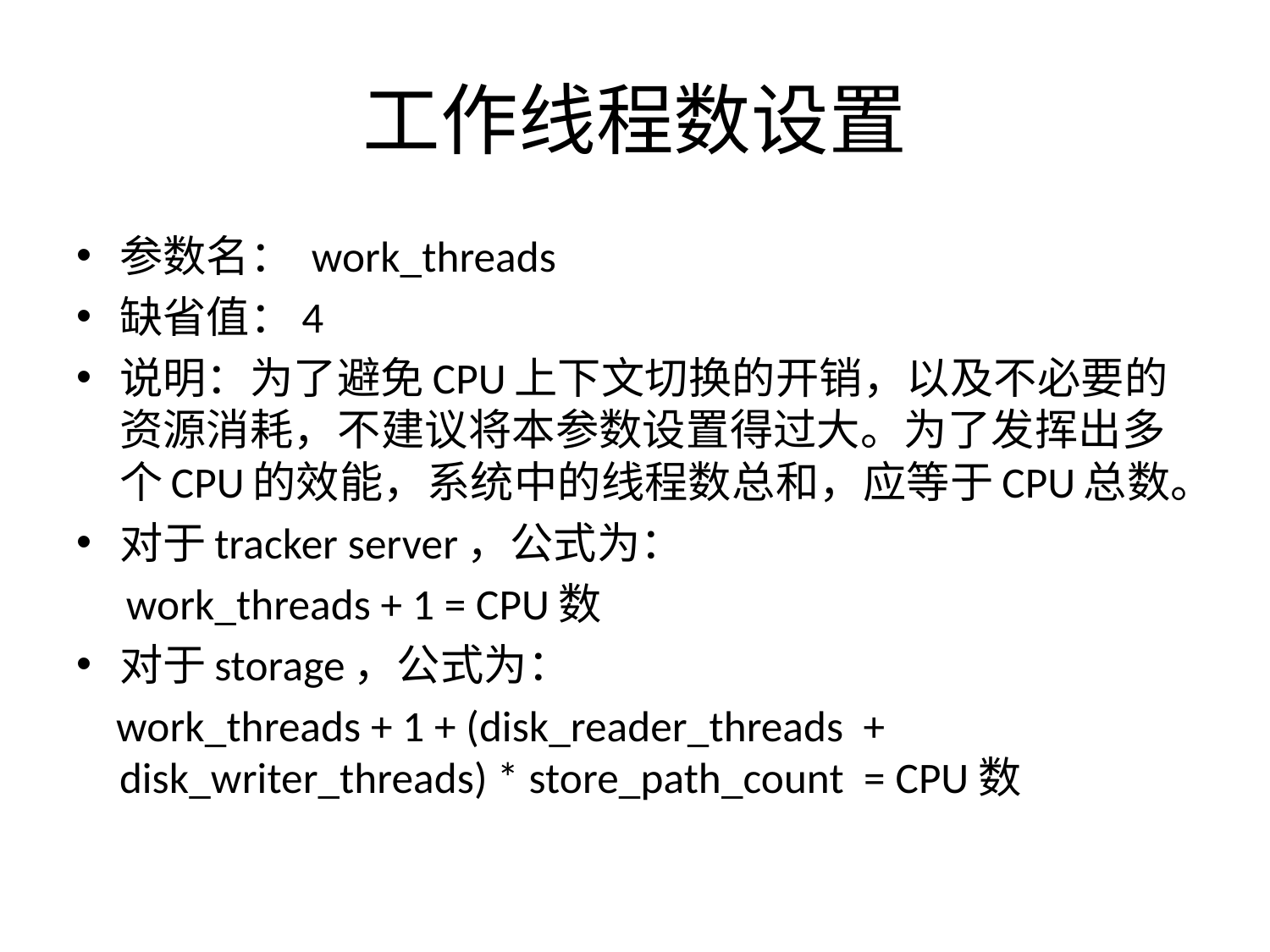

# 工作线程数设置
参数名： work_threads
缺省值：4
说明：为了避免CPU上下文切换的开销，以及不必要的资源消耗，不建议将本参数设置得过大。为了发挥出多个CPU的效能，系统中的线程数总和，应等于CPU总数。
对于tracker server，公式为：
     work_threads + 1 = CPU数
对于storage，公式为：
    work_threads + 1 + (disk_reader_threads  + disk_writer_threads) * store_path_count  = CPU数